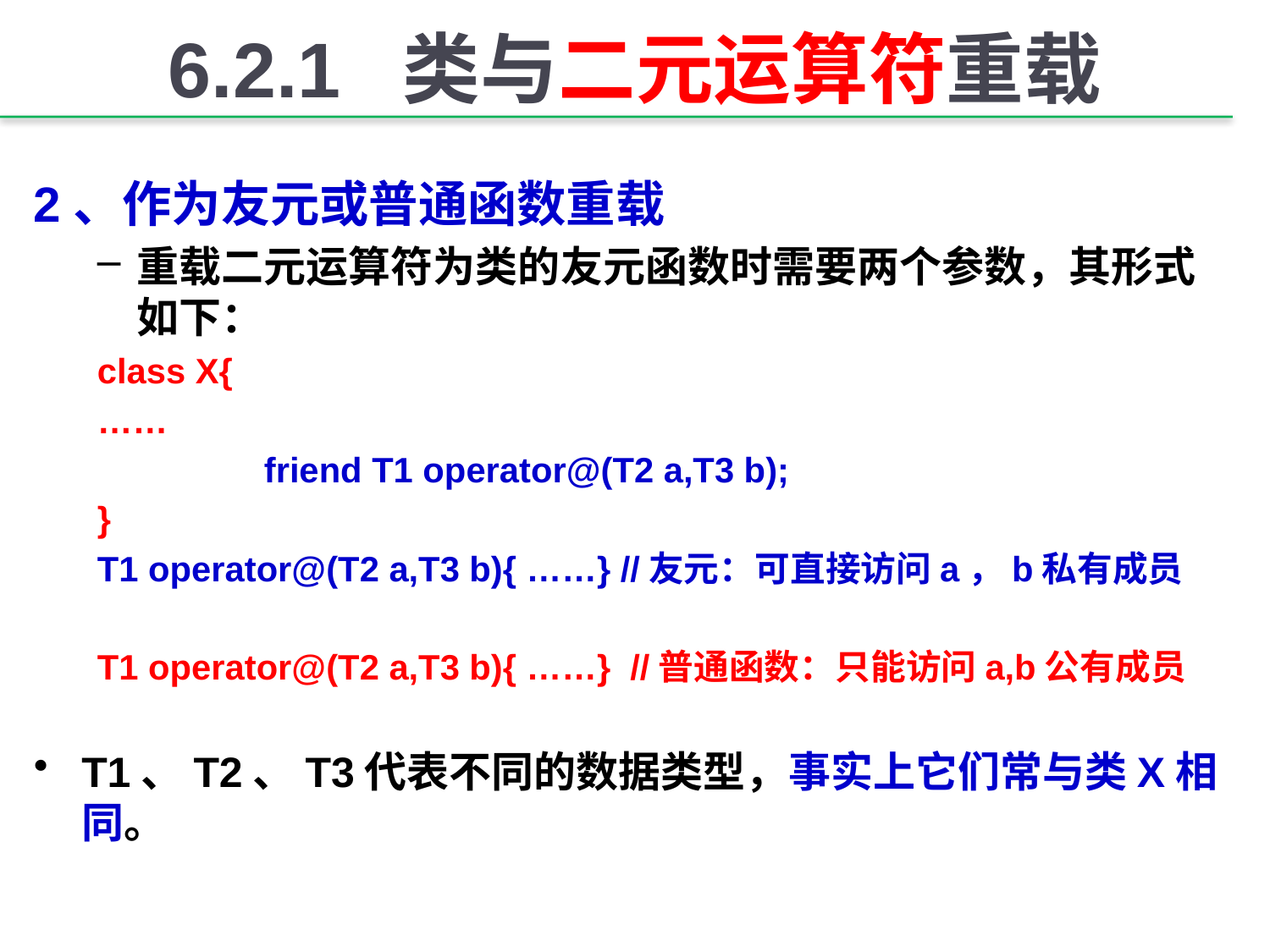

# 6.2.1  类与二元运算符重载
2、作为友元或普通函数重载
重载二元运算符为类的友元函数时需要两个参数，其形式如下：
class X{
……
		friend T1 operator@(T2 a,T3 b);
}
T1 operator@(T2 a,T3 b){ ……} //友元：可直接访问a，b私有成员

T1 operator@(T2 a,T3 b){ ……}  //普通函数：只能访问a,b公有成员

T1、T2、T3代表不同的数据类型，事实上它们常与类X相同。